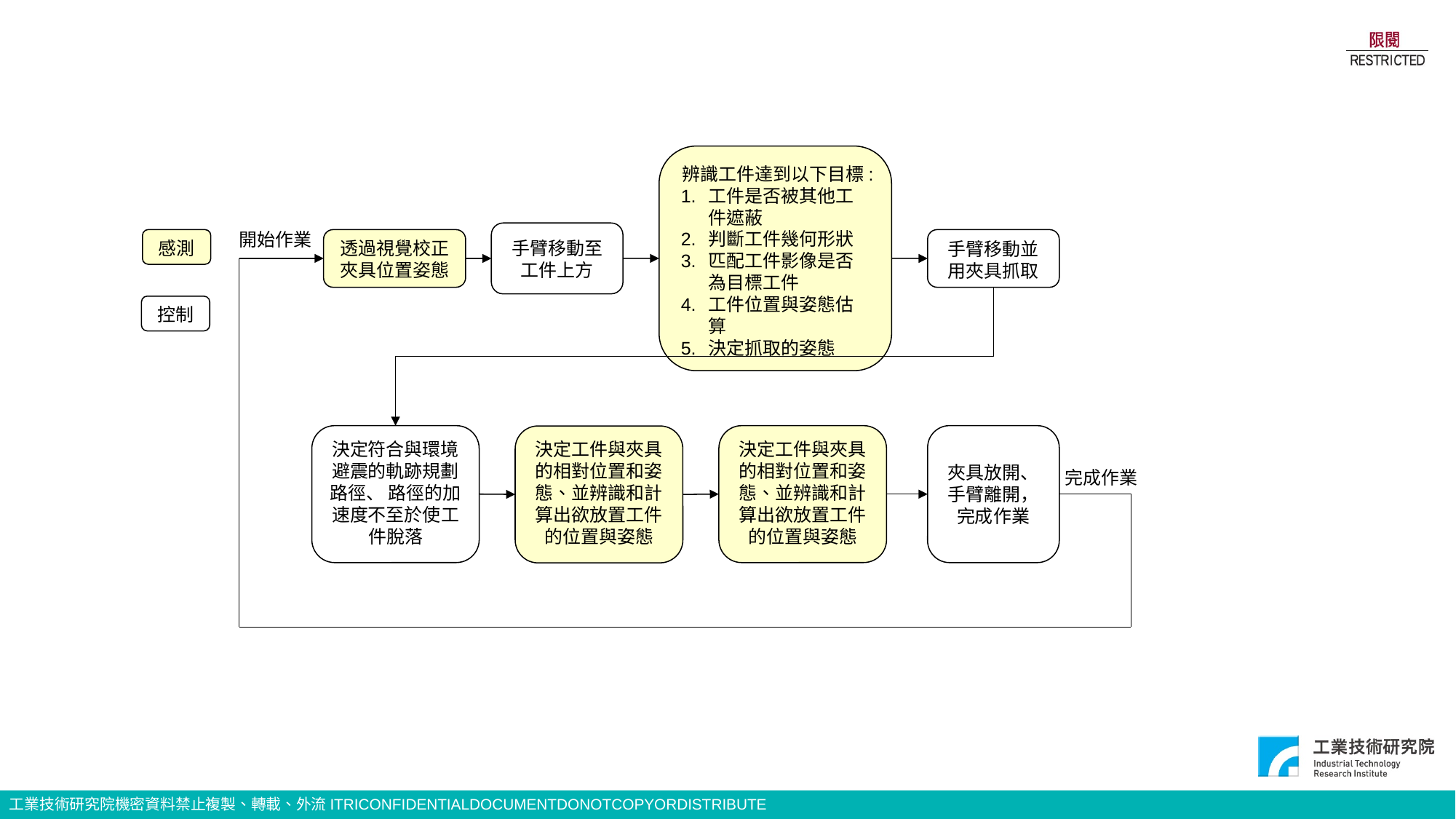

#
辨識工件達到以下目標:
工件是否被其他工件遮蔽
判斷工件幾何形狀
匹配工件影像是否為目標工件
工件位置與姿態估算
決定抓取的姿態
開始作業
手臂移動至工件上方
感測
透過視覺校正夾具位置姿態
手臂移動並用夾具抓取
控制
決定符合與環境避震的軌跡規劃路徑、 路徑的加速度不至於使工件脫落
決定工件與夾具的相對位置和姿態、並辨識和計算出欲放置工件的位置與姿態
夾具放開、手臂離開，完成作業
決定工件與夾具的相對位置和姿態、並辨識和計算出欲放置工件的位置與姿態
完成作業